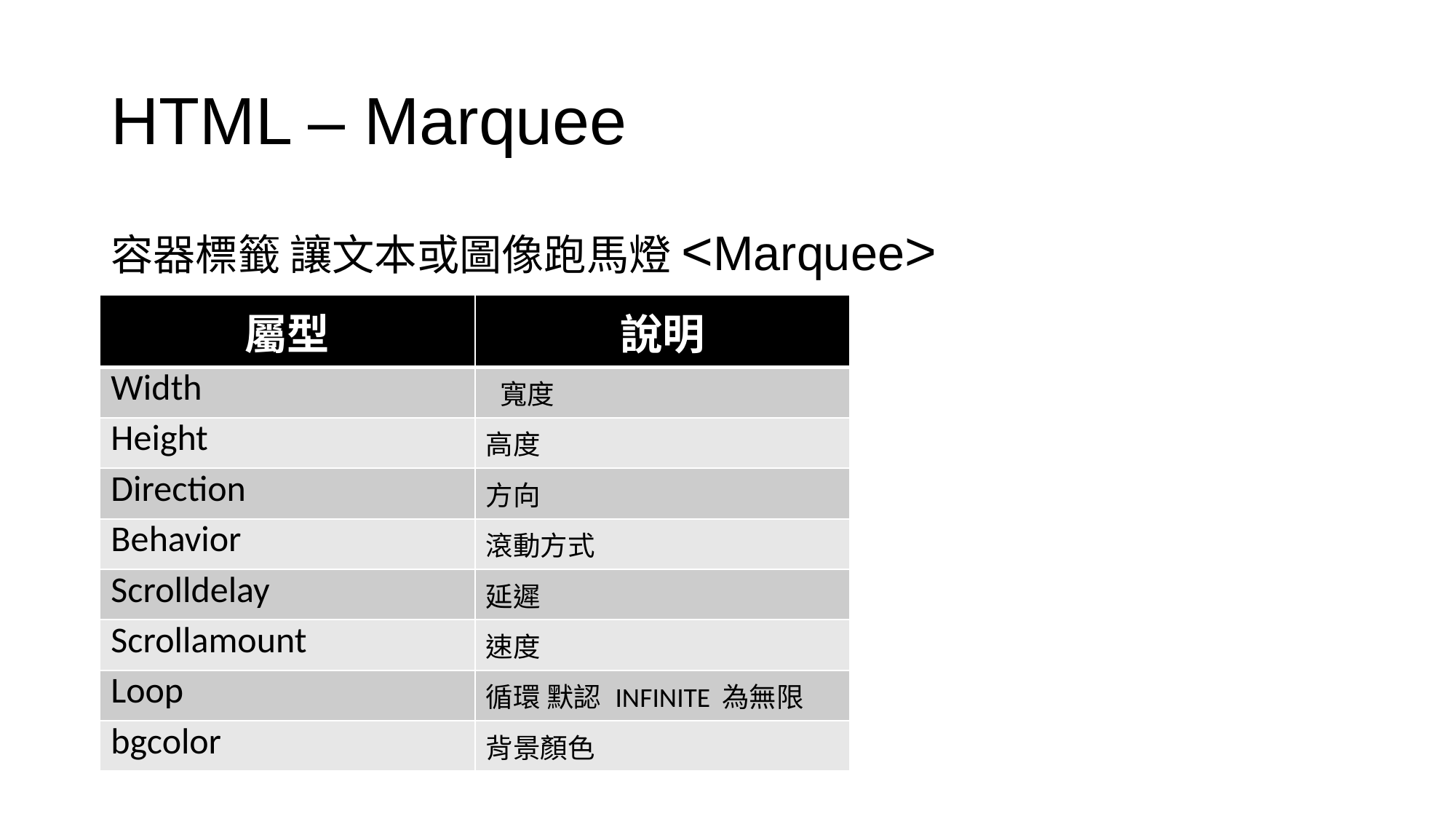

# HTML – Marquee
容器標籤 讓文本或圖像跑馬燈<Marquee>

| 屬型 | 說明 |
| --- | --- |
| Width | 寬度 |
| Height | 高度 |
| Direction | 方向 |
| Behavior | 滾動方式 |
| Scrolldelay | 延遲 |
| Scrollamount | 速度 |
| Loop | 循環 默認 INFINITE 為無限 |
| bgcolor | 背景顏色 |